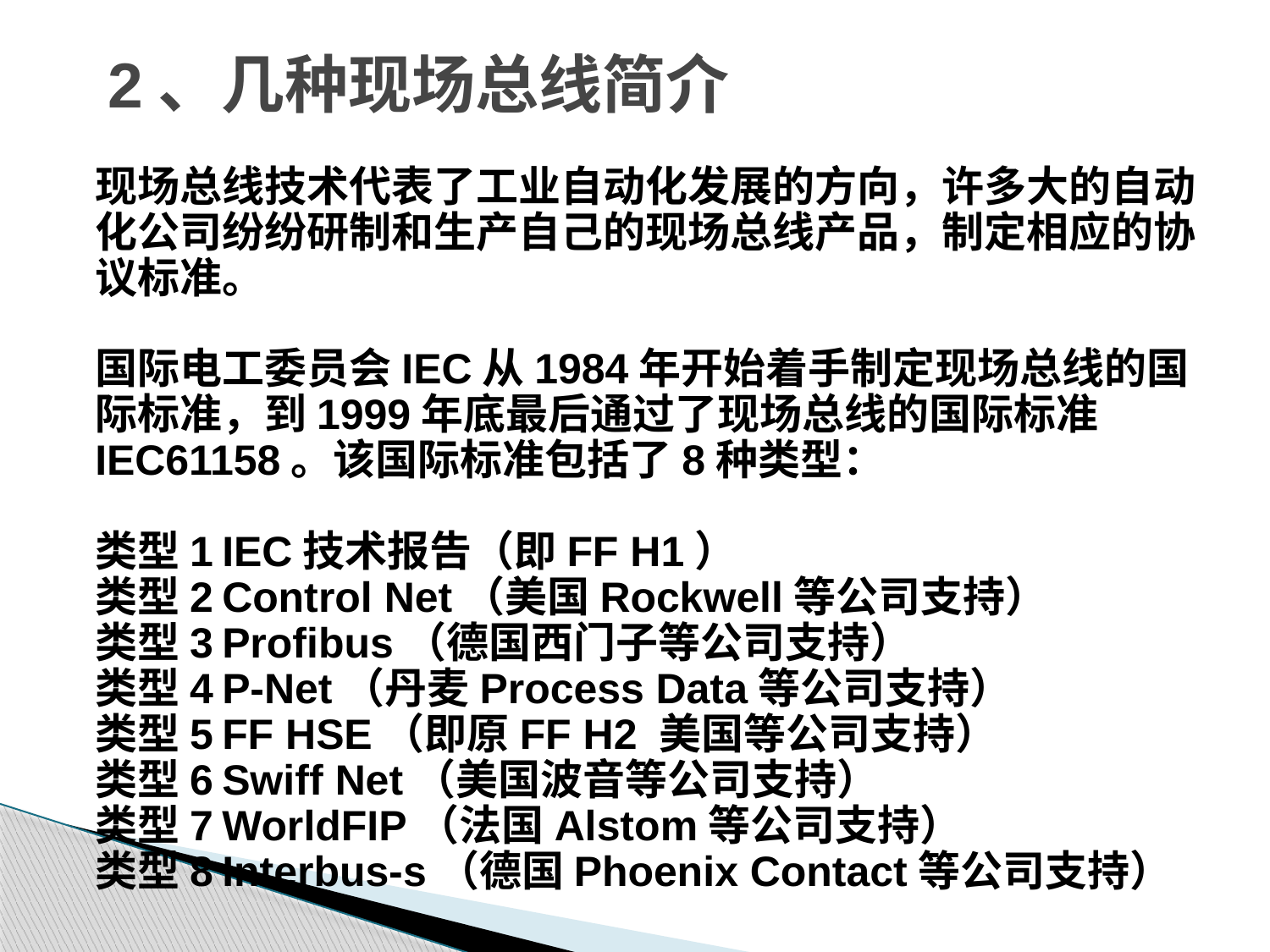

# 2、几种现场总线简介
	现场总线技术代表了工业自动化发展的方向，许多大的自动化公司纷纷研制和生产自己的现场总线产品，制定相应的协议标准。

	国际电工委员会IEC从1984年开始着手制定现场总线的国际标准，到1999年底最后通过了现场总线的国际标准IEC61158。该国际标准包括了8种类型：

	类型1	IEC技术报告（即FF H1）
	类型2	Control Net（美国Rockwell等公司支持）
	类型3	Profibus（德国西门子等公司支持）
	类型4	P-Net（丹麦Process Data等公司支持）
	类型5	FF HSE（即原FF H2 美国等公司支持）
	类型6	Swiff Net（美国波音等公司支持）
	类型7	WorldFIP（法国Alstom等公司支持）
	类型8	Interbus-s（德国Phoenix Contact等公司支持）